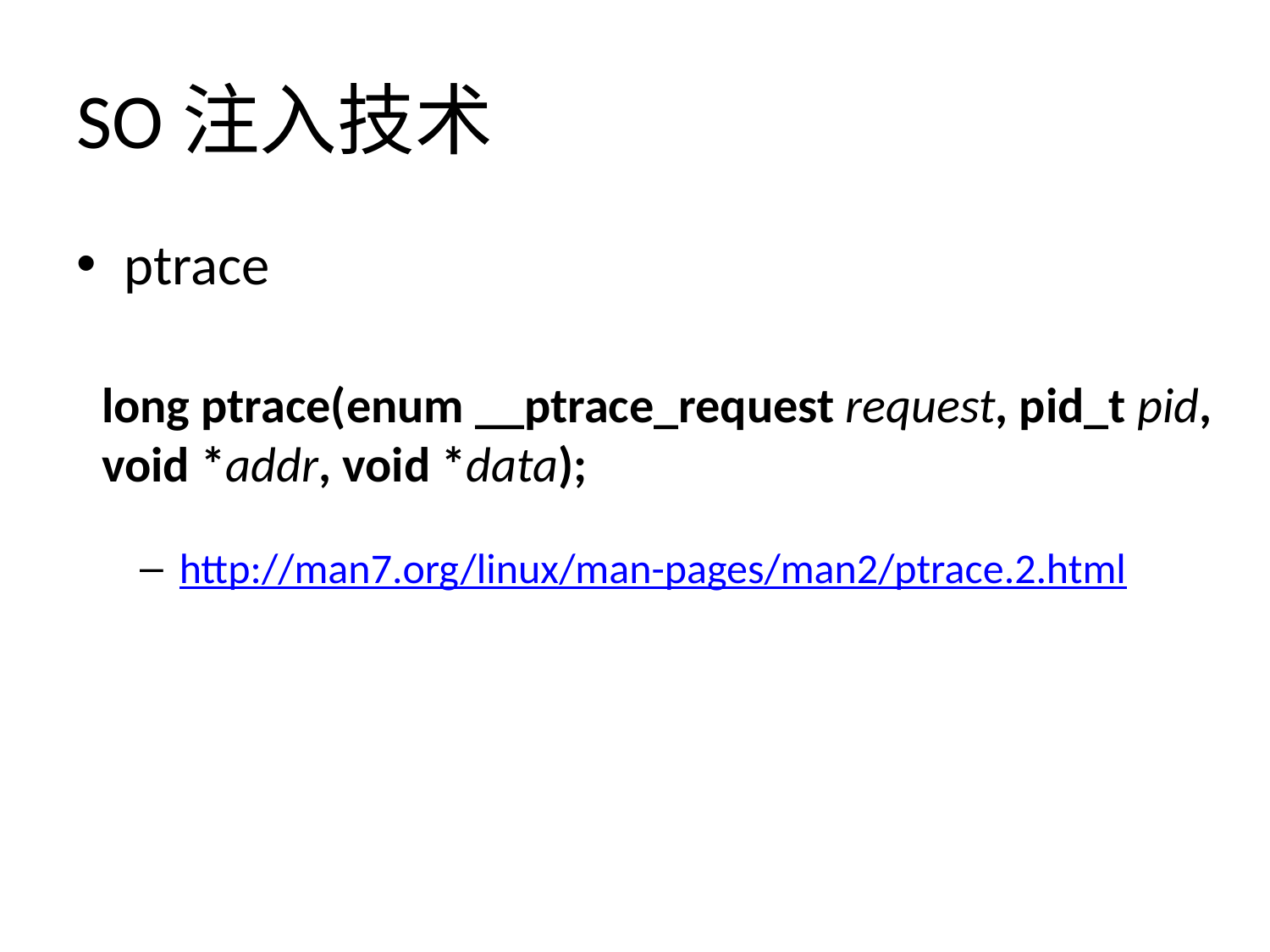

# SO注入技术
ptrace

http://man7.org/linux/man-pages/man2/ptrace.2.html
long ptrace(enum __ptrace_request request, pid_t pid, void *addr, void *data);